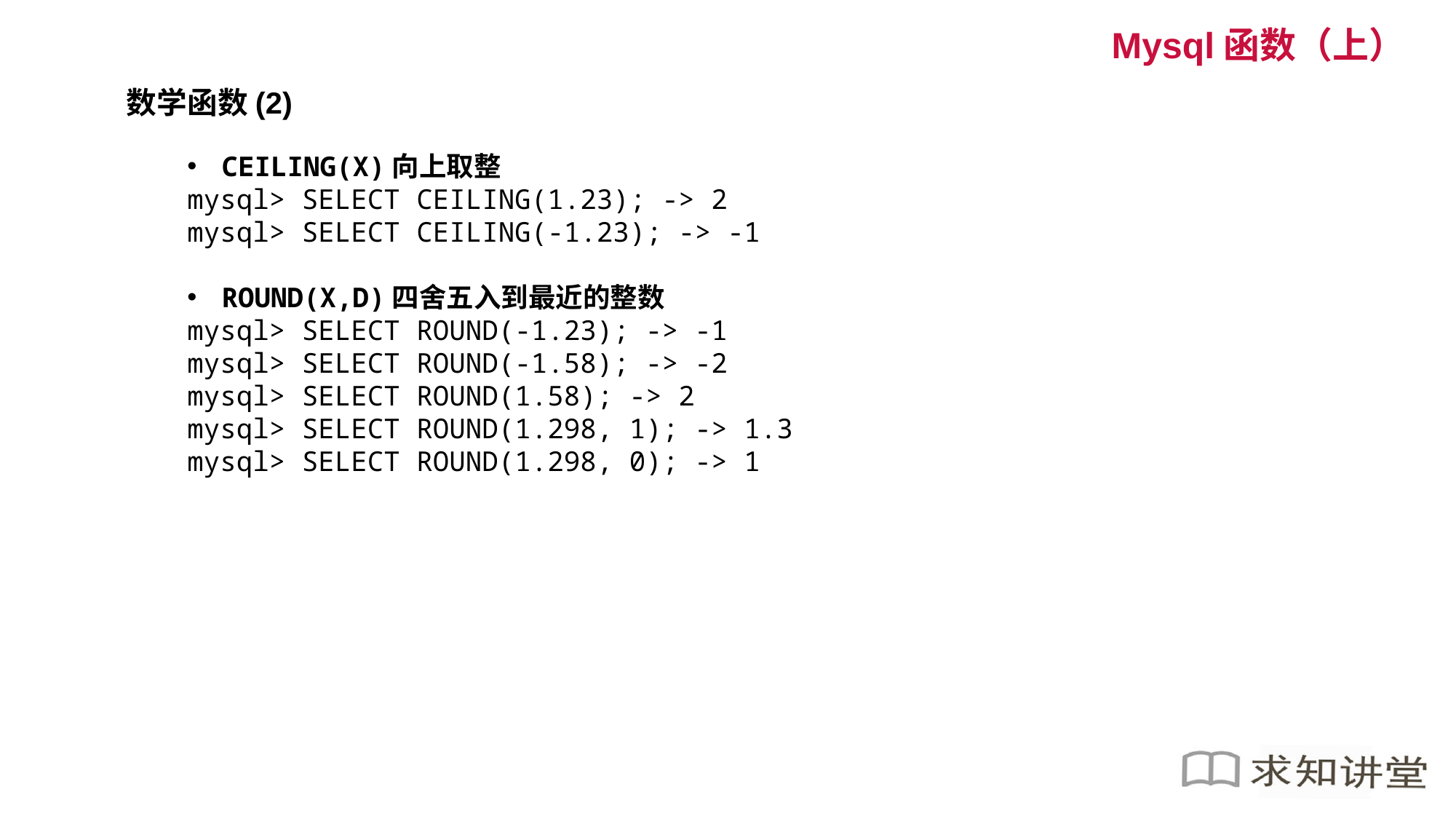

Mysql函数（上）
数学函数(2)
CEILING(X)向上取整
mysql> SELECT CEILING(1.23); -> 2
mysql> SELECT CEILING(-1.23); -> -1

ROUND(X,D)四舍五入到最近的整数
mysql> SELECT ROUND(-1.23); -> -1
mysql> SELECT ROUND(-1.58); -> -2
mysql> SELECT ROUND(1.58); -> 2
mysql> SELECT ROUND(1.298, 1); -> 1.3
mysql> SELECT ROUND(1.298, 0); -> 1